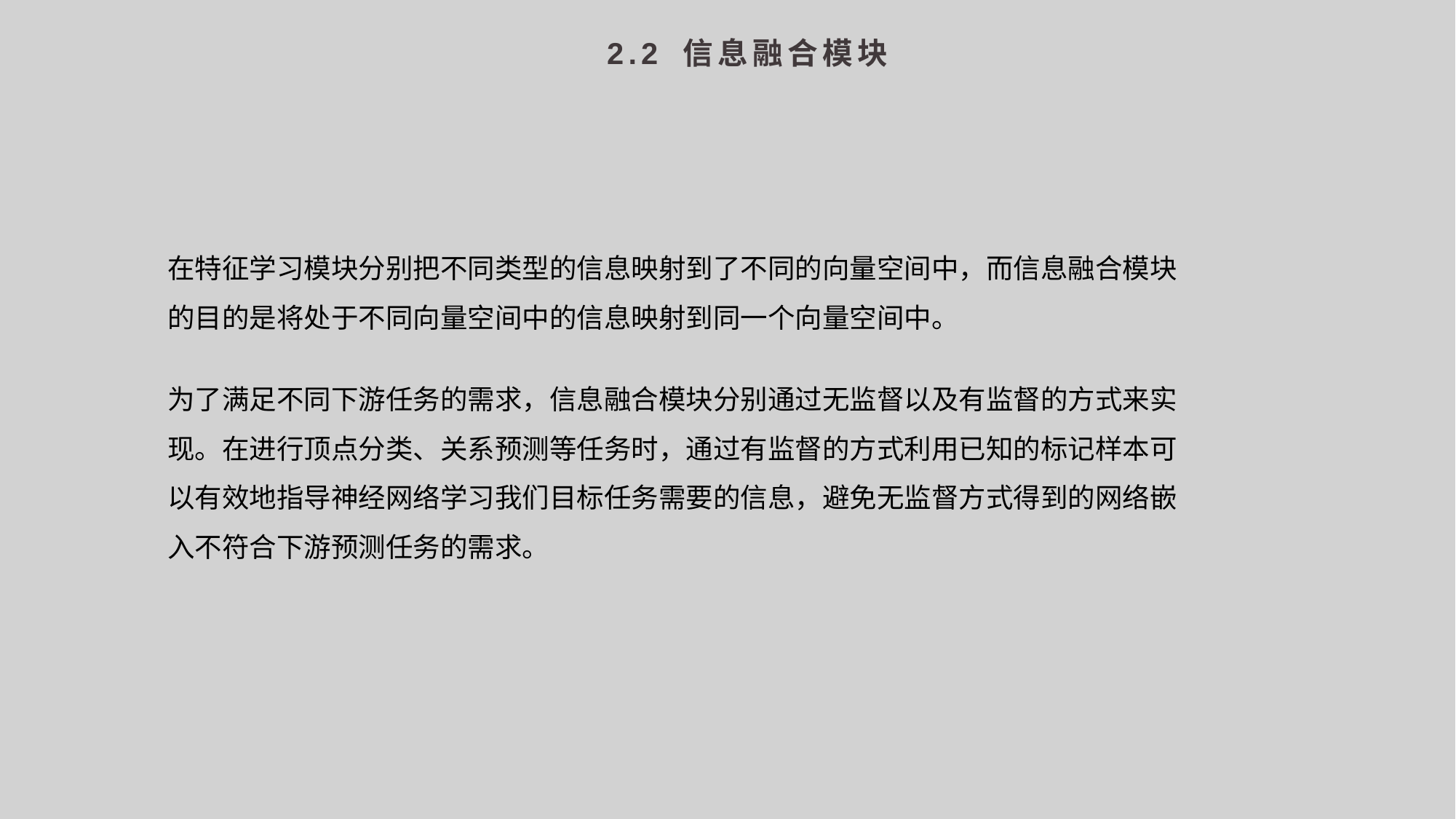

2.2 信息融合模块
在特征学习模块分别把不同类型的信息映射到了不同的向量空间中，而信息融合模块的目的是将处于不同向量空间中的信息映射到同一个向量空间中。
为了满足不同下游任务的需求，信息融合模块分别通过无监督以及有监督的方式来实现。在进行顶点分类、关系预测等任务时，通过有监督的方式利用已知的标记样本可以有效地指导神经网络学习我们目标任务需要的信息，避免无监督方式得到的网络嵌入不符合下游预测任务的需求。